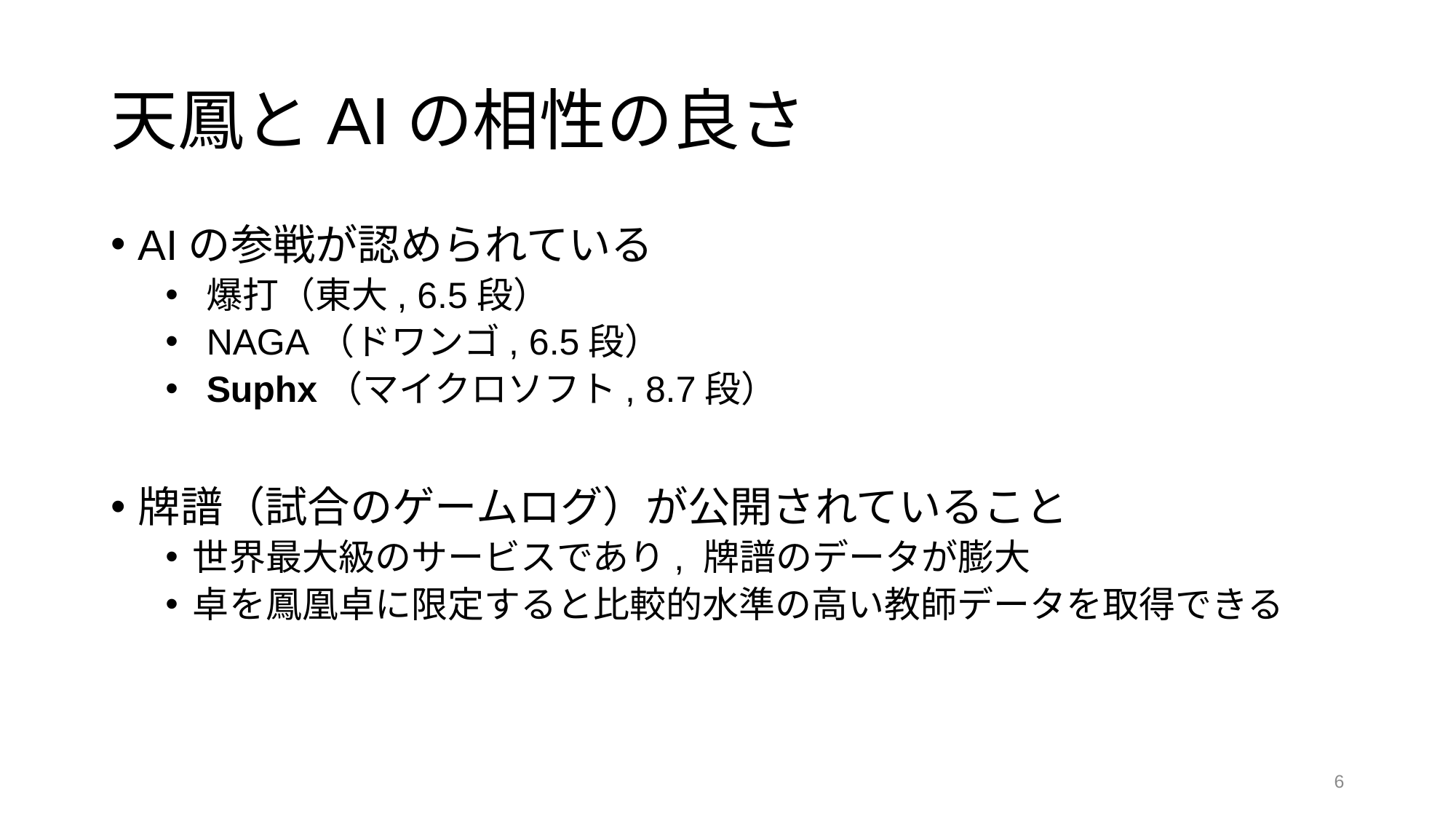

# 天鳳とAIの相性の良さ
AIの参戦が認められている
爆打（東大, 6.5段）
NAGA（ドワンゴ, 6.5段）
Suphx（マイクロソフト, 8.7段）

牌譜（試合のゲームログ）が公開されていること
世界最大級のサービスであり, 牌譜のデータが膨大
卓を鳳凰卓に限定すると比較的水準の高い教師データを取得できる

6